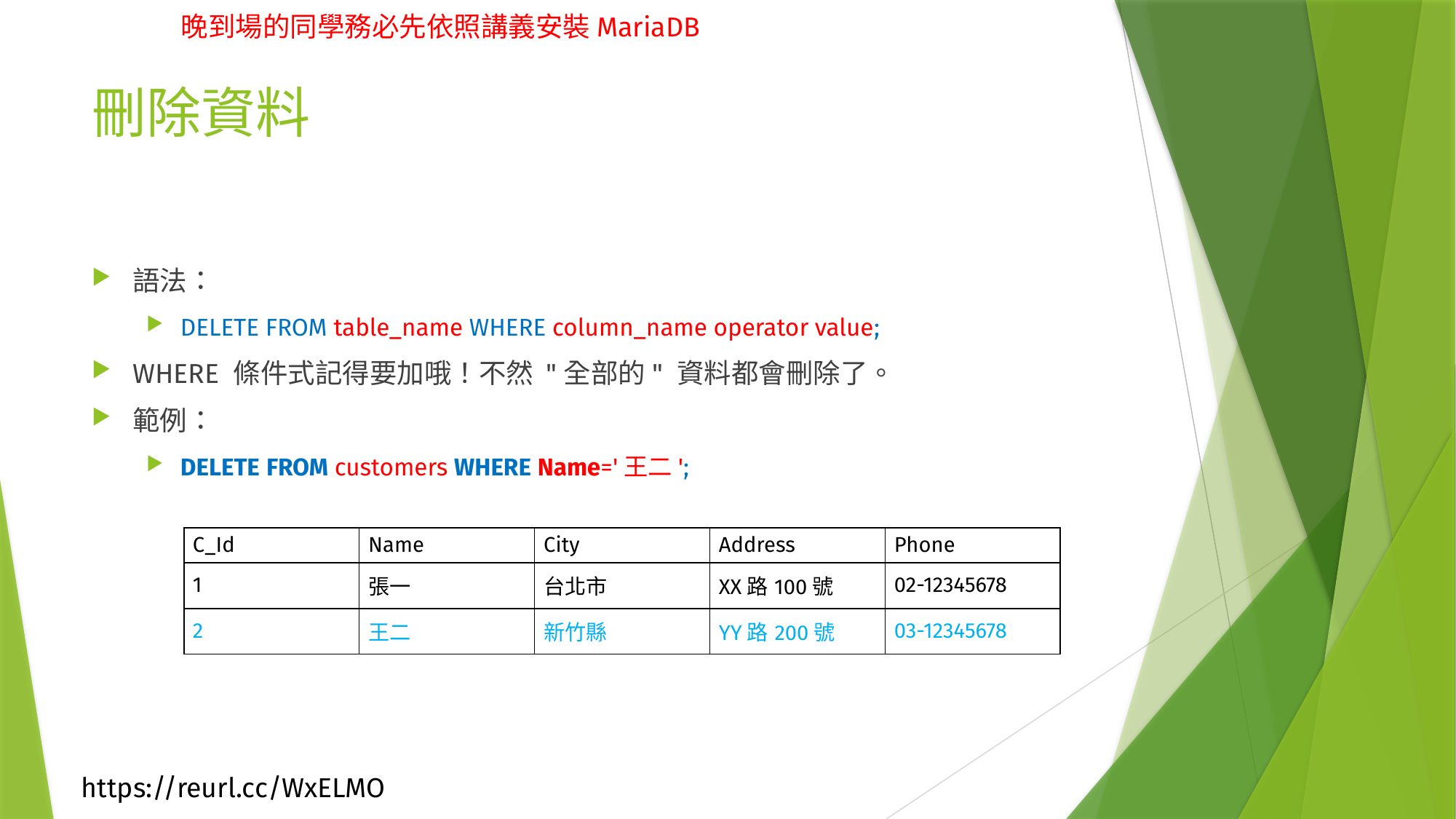

# 刪除資料
語法：
DELETE FROM table_name WHERE column_name operator value;
WHERE 條件式記得要加哦！不然 "全部的" 資料都會刪除了。
範例：
DELETE FROM customers WHERE Name='王二';
| C\_Id | Name | City | Address | Phone |
| --- | --- | --- | --- | --- |
| 1 | 張一 | 台北市 | XX路100號 | 02-12345678 |
| 2 | 王二 | 新竹縣 | YY路200號 | 03-12345678 |